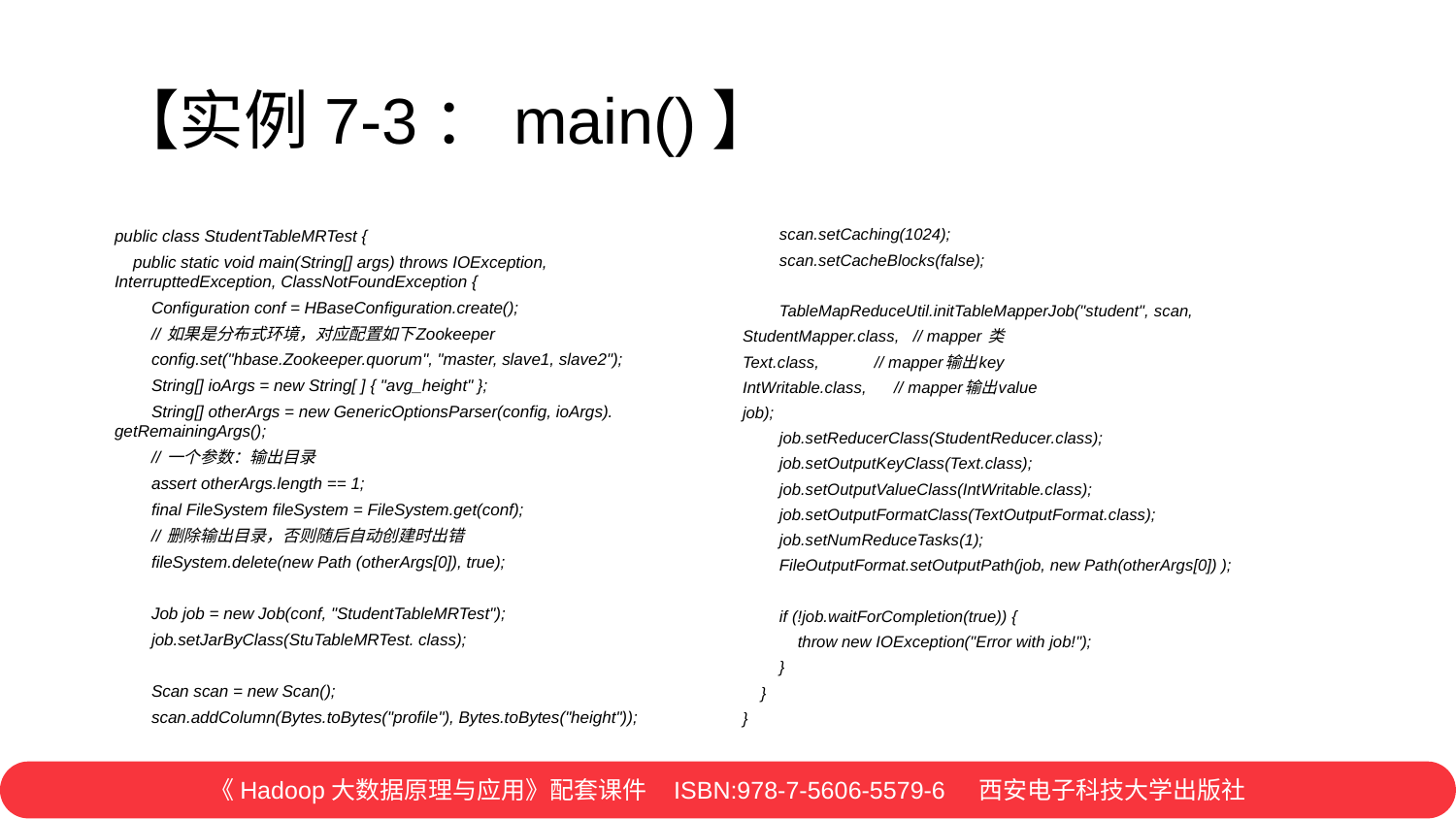

# 【实例7-3：main()】
        scan.setCaching(1024);
        scan.setCacheBlocks(false);

        TableMapReduceUtil.initTableMapperJob("student", scan,
StudentMapper.class,   // mapper 类
Text.class,            // mapper输出key
IntWritable.class,      // mapper输出value
job);
        job.setReducerClass(StudentReducer.class);
        job.setOutputKeyClass(Text.class);
        job.setOutputValueClass(IntWritable.class);
        job.setOutputFormatClass(TextOutputFormat.class);
        job.setNumReduceTasks(1);
        FileOutputFormat.setOutputPath(job, new Path(otherArgs[0]) );

        if (!job.waitForCompletion(true)) {
            throw new IOException("Error with job!");
        }
    }
}
public class StudentTableMRTest {
    public static void main(String[] args) throws IOException, InterrupttedException, ClassNotFoundException {
        Configuration conf = HBaseConfiguration.create();
        // 如果是分布式环境，对应配置如下Zookeeper
        config.set("hbase.Zookeeper.quorum", "master, slave1, slave2");
        String[] ioArgs = new String[ ] { "avg_height" };
        String[] otherArgs = new GenericOptionsParser(config, ioArgs). getRemainingArgs();
        // 一个参数：输出目录
        assert otherArgs.length == 1;
        final FileSystem fileSystem = FileSystem.get(conf);
        // 删除输出目录，否则随后自动创建时出错
        fileSystem.delete(new Path (otherArgs[0]), true);

        Job job = new Job(conf, "StudentTableMRTest");
        job.setJarByClass(StuTableMRTest. class);

        Scan scan = new Scan();
        scan.addColumn(Bytes.toBytes("profile"), Bytes.toBytes("height"));